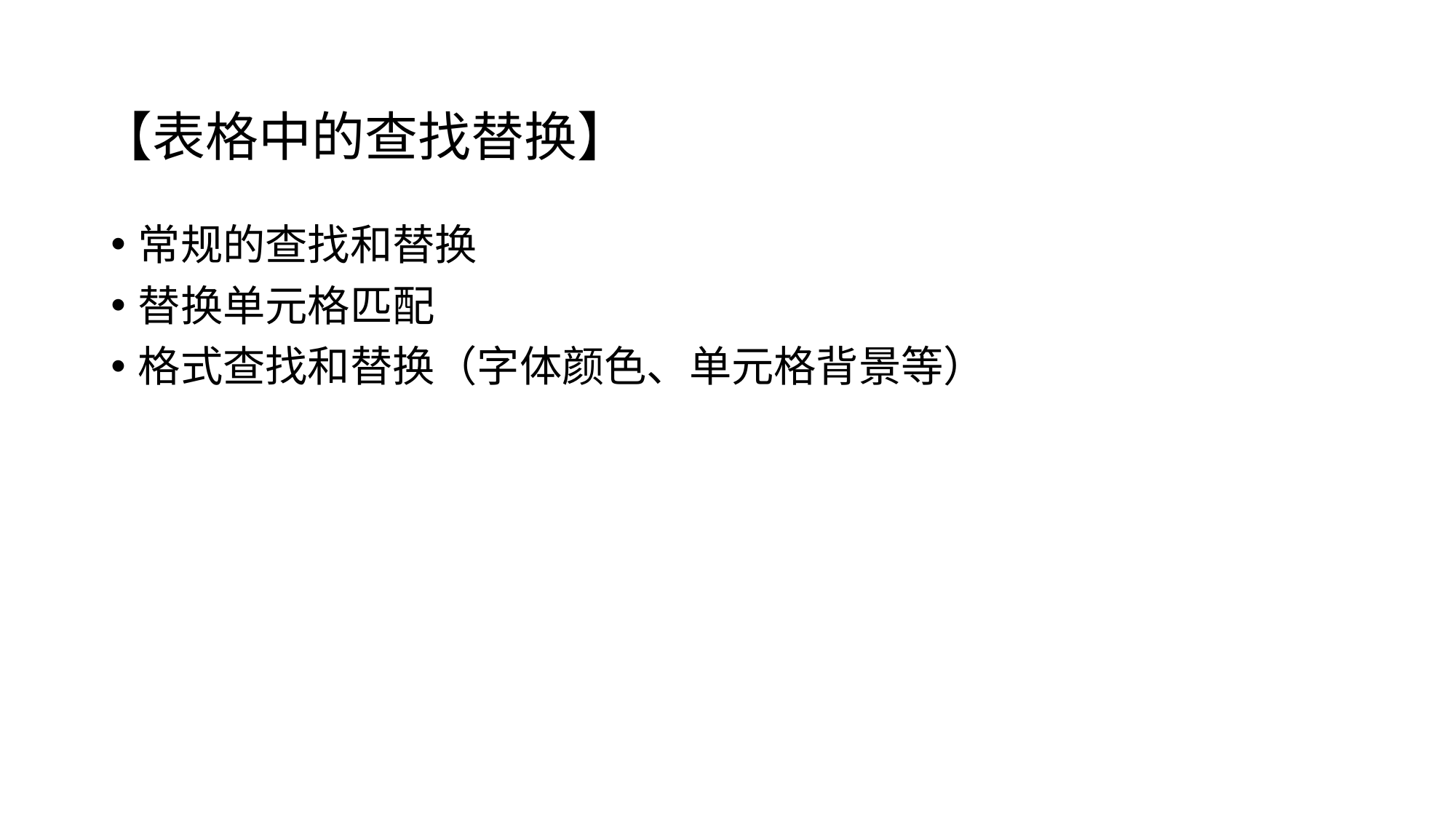

# 【表格中的查找替换】
常规的查找和替换
替换单元格匹配
格式查找和替换（字体颜色、单元格背景等）